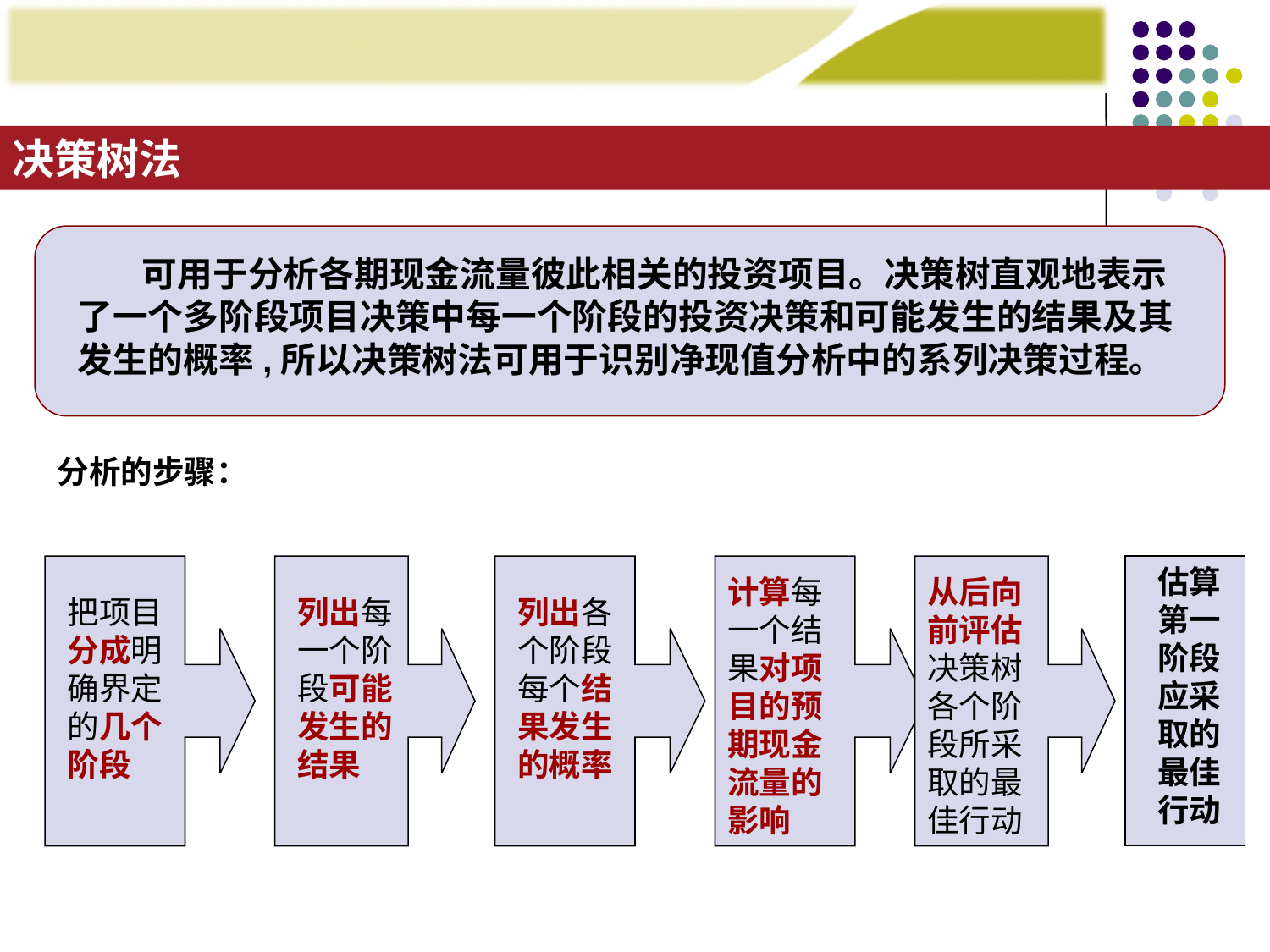

决策树法

       可用于分析各期现金流量彼此相关的投资项目。决策树直观地表示了一个多阶段项目决策中每一个阶段的投资决策和可能发生的结果及其发生的概率,所以决策树法可用于识别净现值分析中的系列决策过程。
分析的步骤：

计算每一个结果对项目的预期现金流量的影响
把项目分成明确界定的几个阶段
列出每一个阶段可能发生的结果
列出各个阶段每个结果发生的概率

估算第一阶段应采取的最佳行动
从后向前评估决策树各个阶段所采取的最佳行动